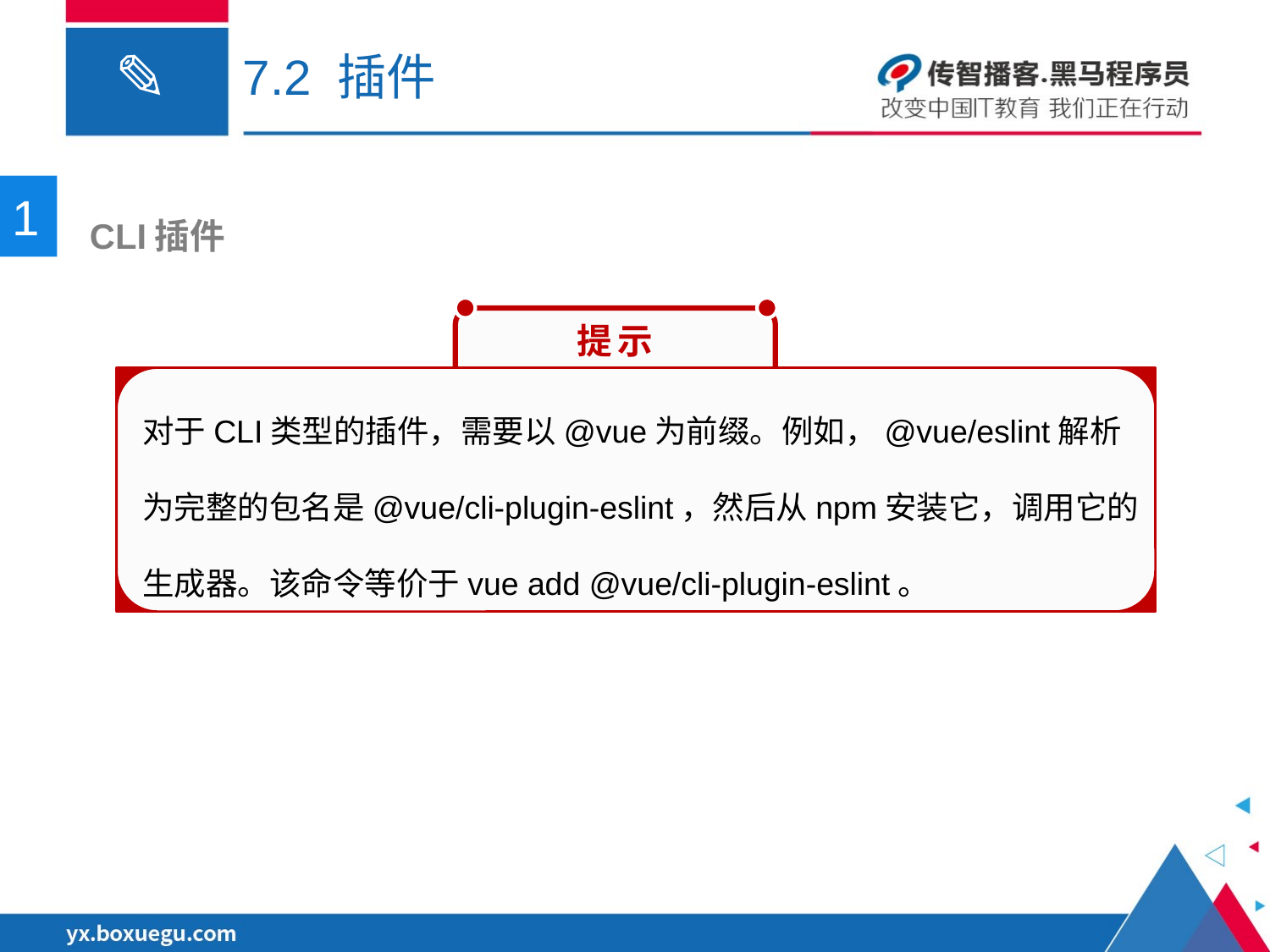

# 7.2 插件

1
  CLI插件

　提示

对于CLI类型的插件，需要以@vue为前缀。例如，@vue/eslint解析为完整的包名是@vue/cli-plugin-eslint，然后从npm安装它，调用它的生成器。该命令等价于vue add @vue/cli-plugin-eslint。